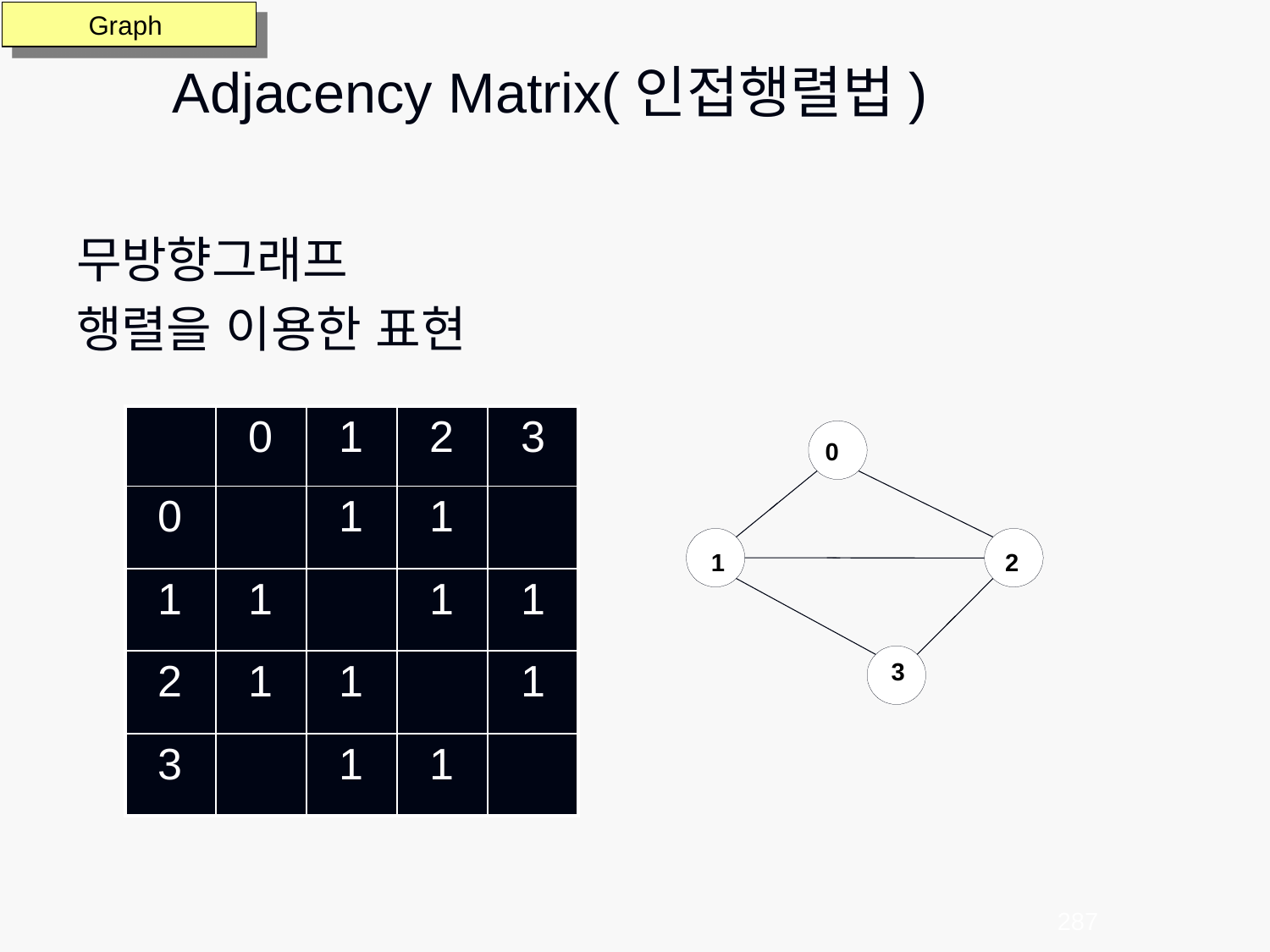

Adjacency Matrix(인접행렬법)
무방향그래프
행렬을 이용한 표현

Graph
|  | 0 | 1 | 2 | 3 |
| --- | --- | --- | --- | --- |
| 0 |  | 1 | 1 |  |
| 1 | 1 |  | 1 | 1 |
| 2 | 1 | 1 |  | 1 |
| 3 |  | 1 | 1 |  |

0

1
2

3
287